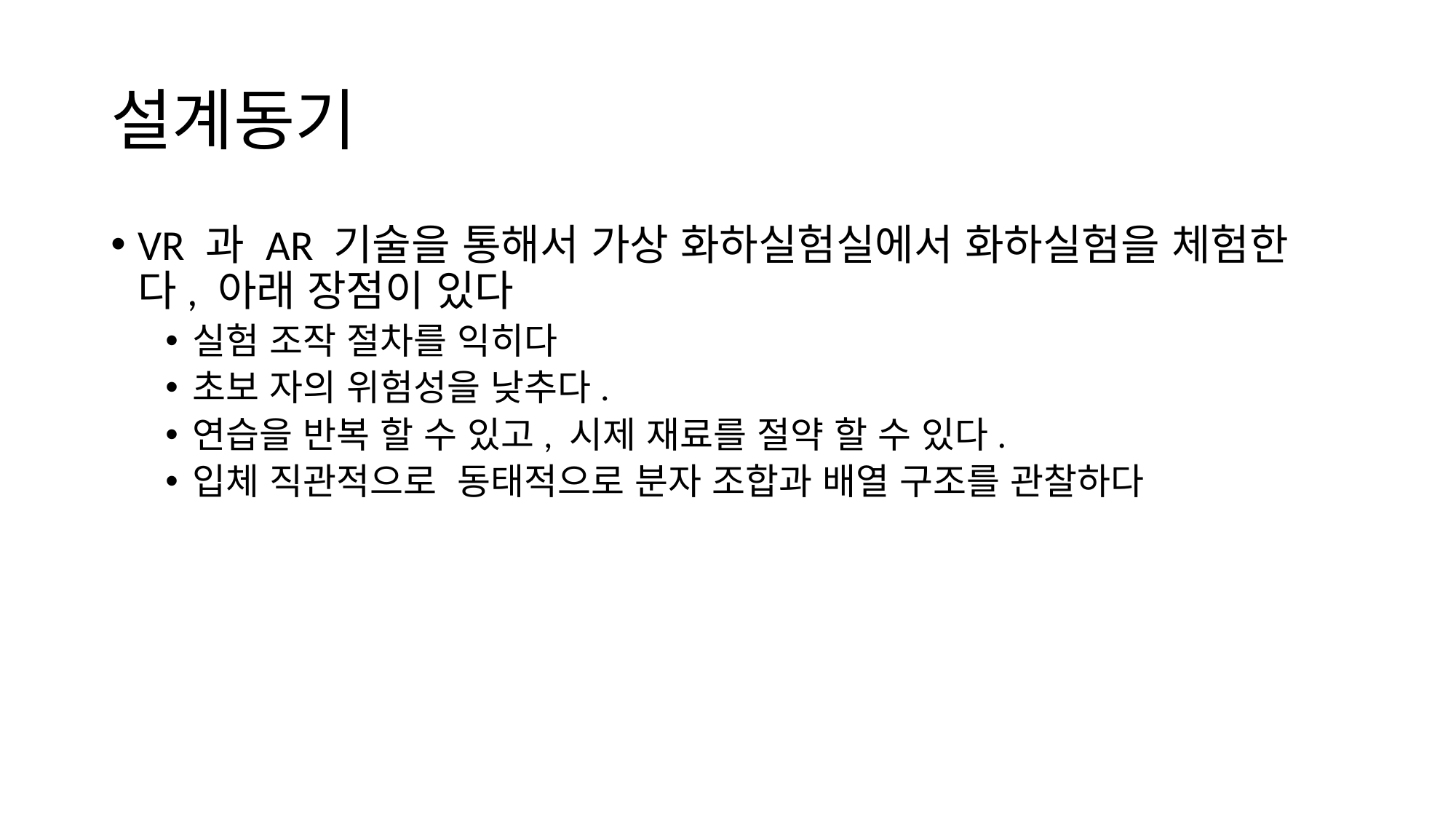

# 설계동기
VR 과 AR 기술을 통해서 가상 화하실험실에서 화하실험을 체험한다, 아래 장점이 있다
실험 조작 절차를 익히다
초보 자의 위험성을 낮추다.
연습을 반복 할 수 있고, 시제 재료를 절약 할 수 있다.
입체 직관적으로  동태적으로 분자 조합과 배열 구조를 관찰하다